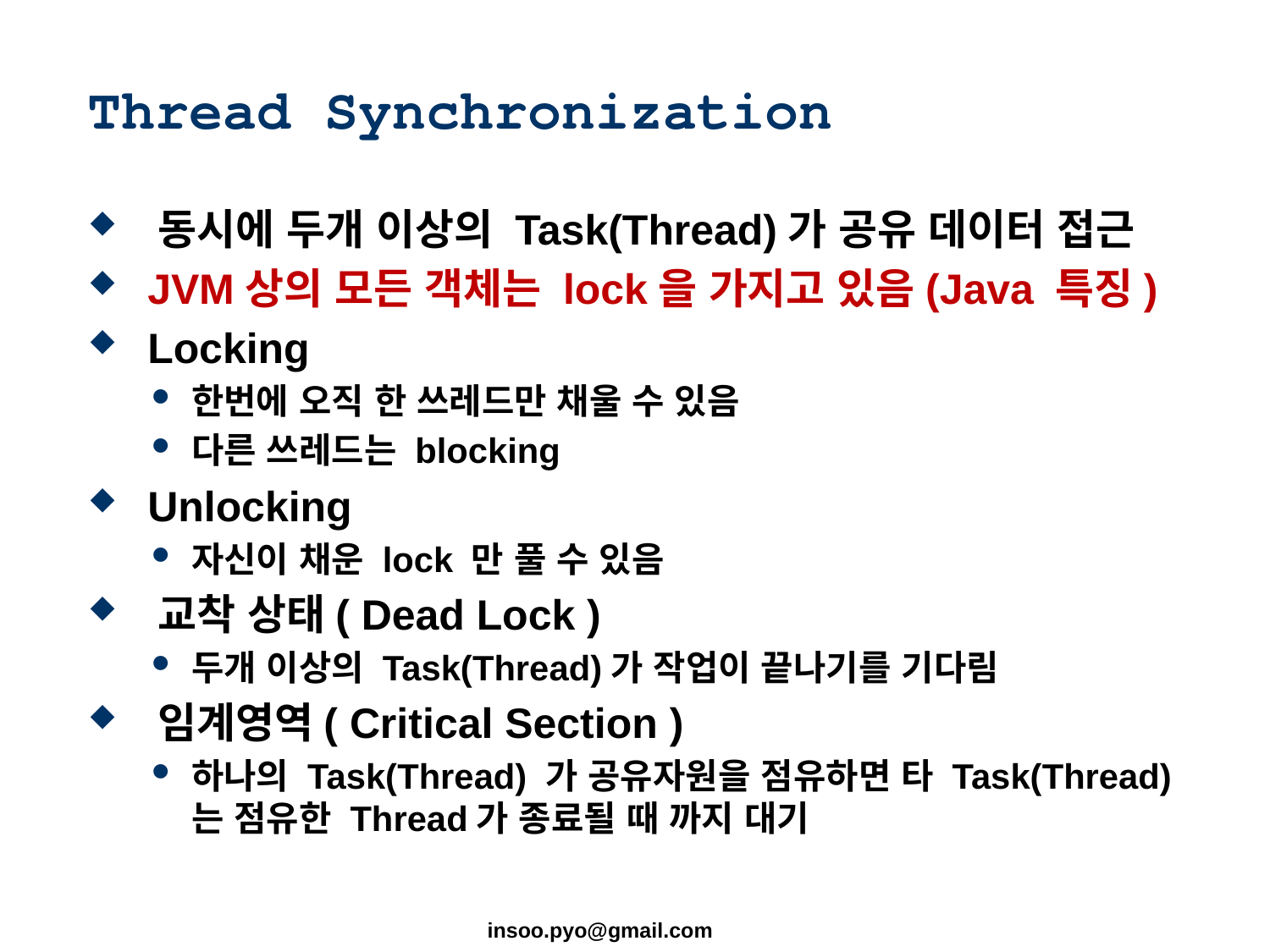

# Thread Synchronization
 동시에 두개 이상의 Task(Thread)가 공유 데이터 접근
 JVM상의 모든 객체는 lock을 가지고 있음(Java 특징)
 Locking
한번에 오직 한 쓰레드만 채울 수 있음
다른 쓰레드는 blocking
 Unlocking
자신이 채운 lock 만 풀 수 있음
 교착 상태( Dead Lock )
두개 이상의 Task(Thread)가 작업이 끝나기를 기다림
 임계영역( Critical Section )
하나의 Task(Thread) 가 공유자원을 점유하면 타 Task(Thread)는 점유한 Thread가 종료될 때 까지 대기